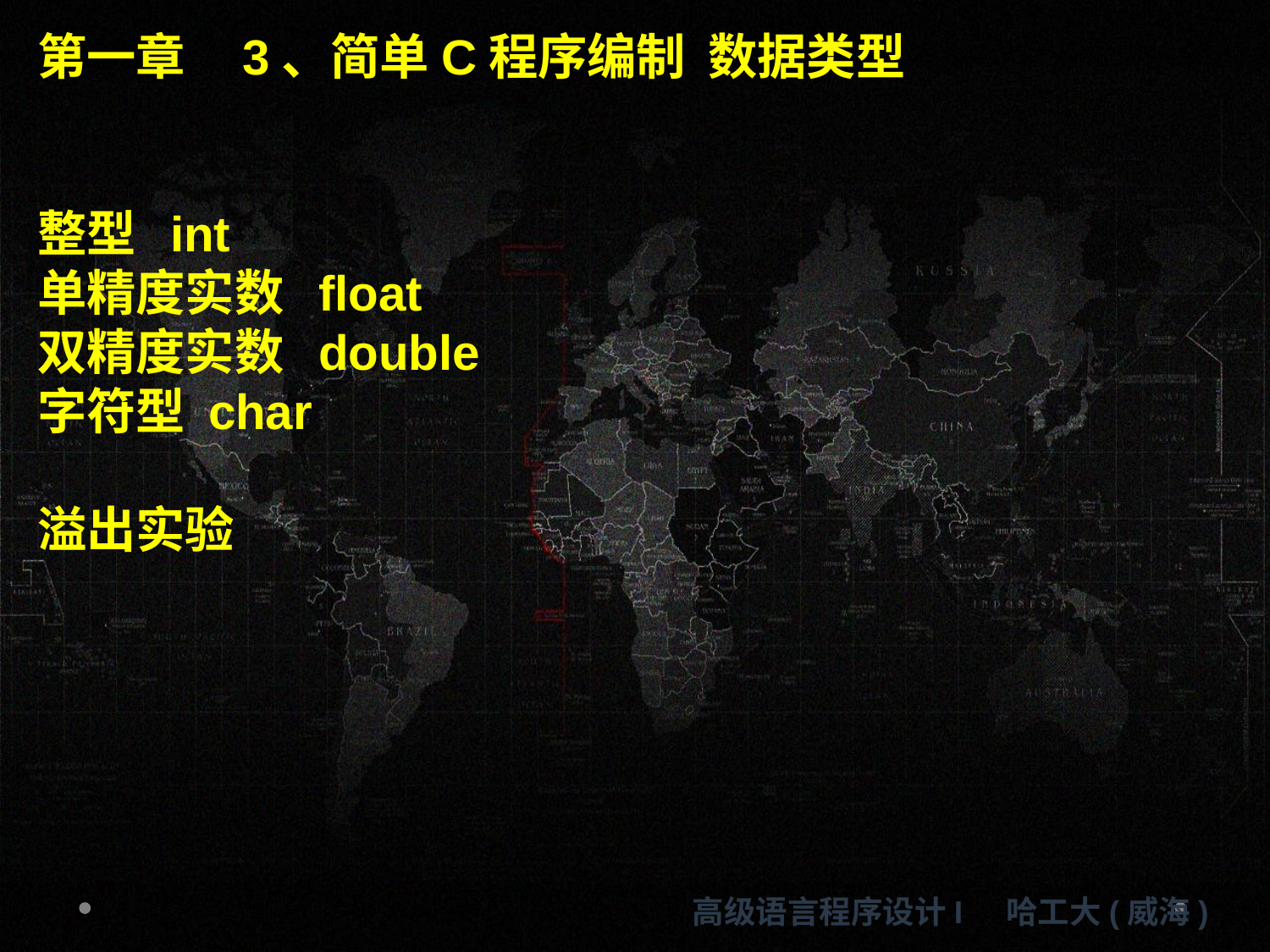

第一章    3、简单C程序编制  数据类型
整型  int
单精度实数  float
双精度实数  double
字符型 char

溢出实验